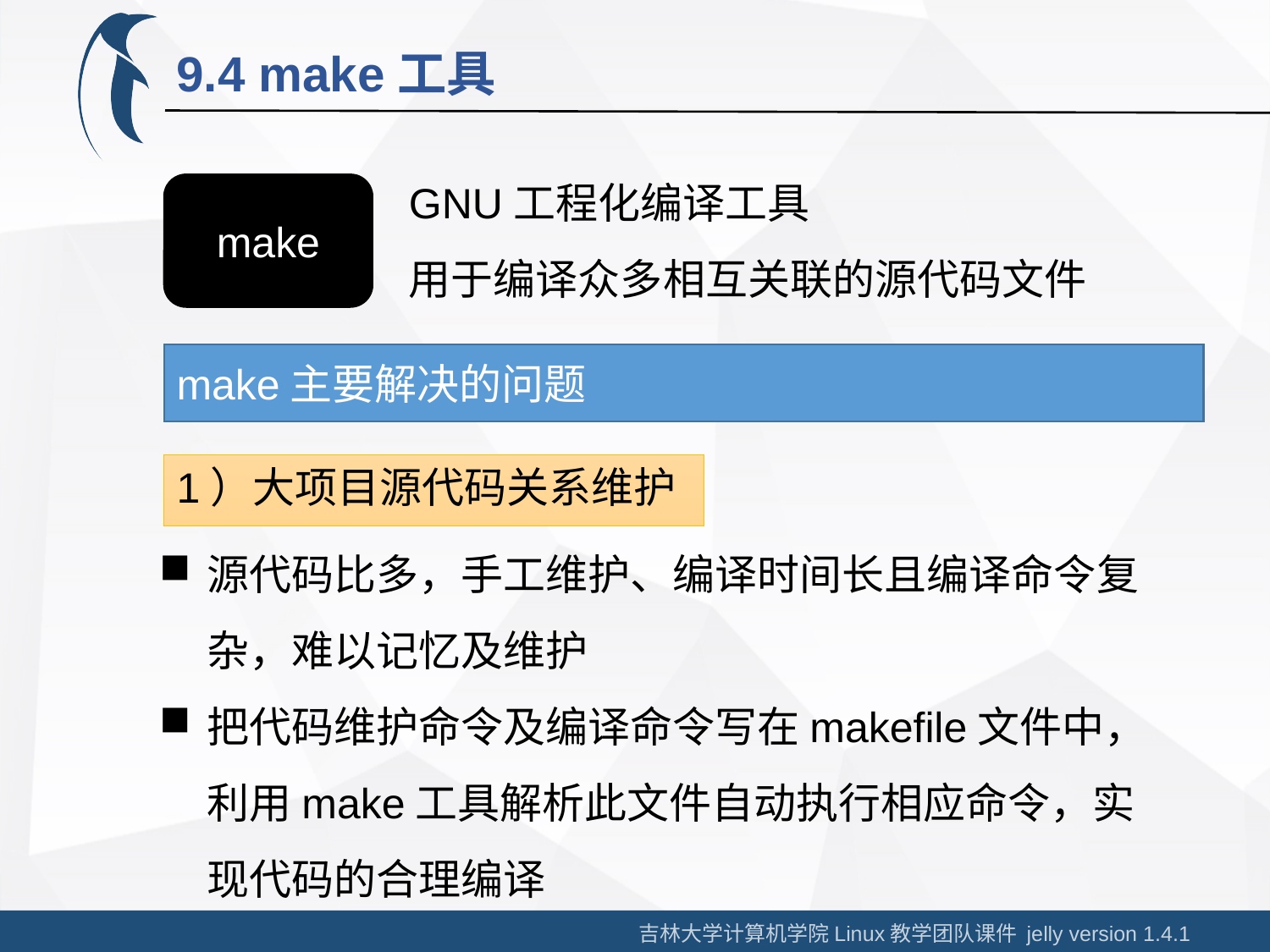

9.4 make工具
GNU工程化编译工具
用于编译众多相互关联的源代码文件
make
make主要解决的问题
1）大项目源代码关系维护

源代码比多，手工维护、编译时间长且编译命令复杂，难以记忆及维护
把代码维护命令及编译命令写在makefile文件中，利用make工具解析此文件自动执行相应命令，实现代码的合理编译